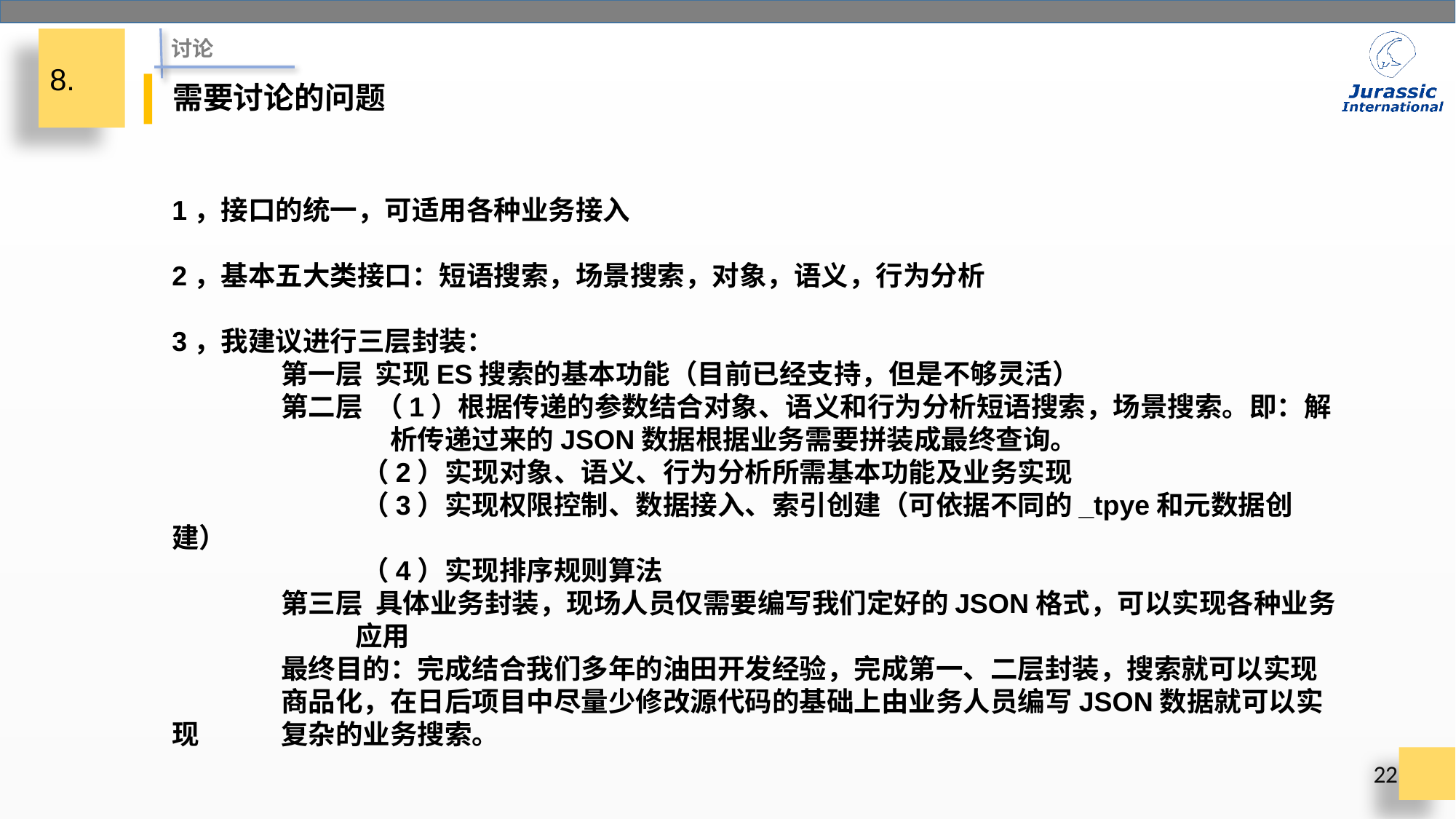

讨论
8.
需要讨论的问题
1，接口的统一，可适用各种业务接入

2，基本五大类接口：短语搜索，场景搜索，对象，语义，行为分析

3，我建议进行三层封装：
	第一层  实现ES搜索的基本功能（目前已经支持，但是不够灵活）
	第二层  （1）根据传递的参数结合对象、语义和行为分析短语搜索，场景搜索。即：解		析传递过来的JSON数据根据业务需要拼装成最终查询。
	            （2）实现对象、语义、行为分析所需基本功能及业务实现
	            （3）实现权限控制、数据接入、索引创建（可依据不同的_tpye和元数据创建）
	            （4）实现排序规则算法
	第三层  具体业务封装，现场人员仅需要编写我们定好的JSON格式，可以实现各种业务	            应用
	最终目的：完成结合我们多年的油田开发经验，完成第一、二层封装，搜索就可以实现	商品化，在日后项目中尽量少修改源代码的基础上由业务人员编写JSON数据就可以实现  	复杂的业务搜索。